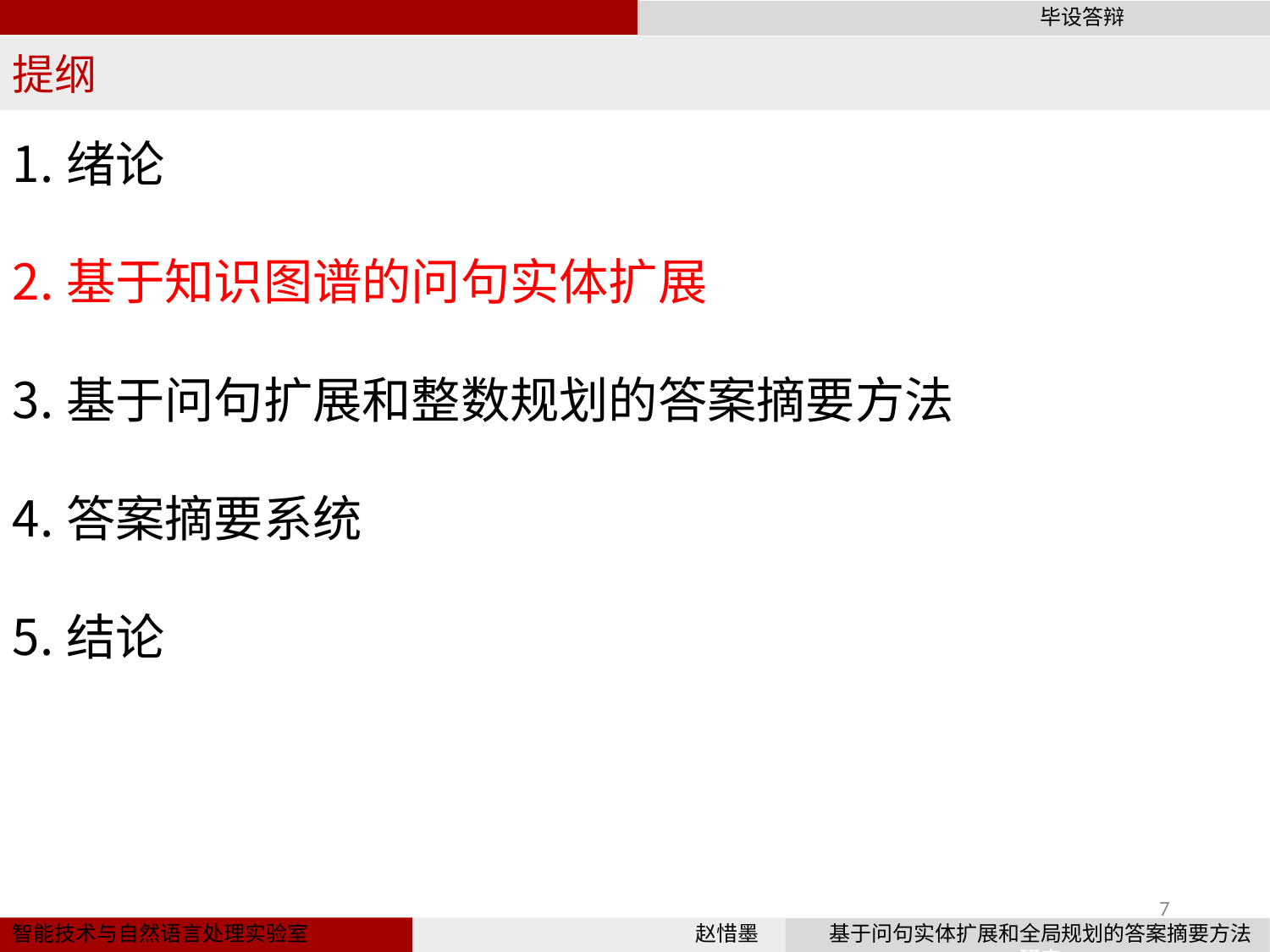

提纲
绪论

基于知识图谱的问句实体扩展

基于问句扩展和整数规划的答案摘要方法

答案摘要系统

结论
7